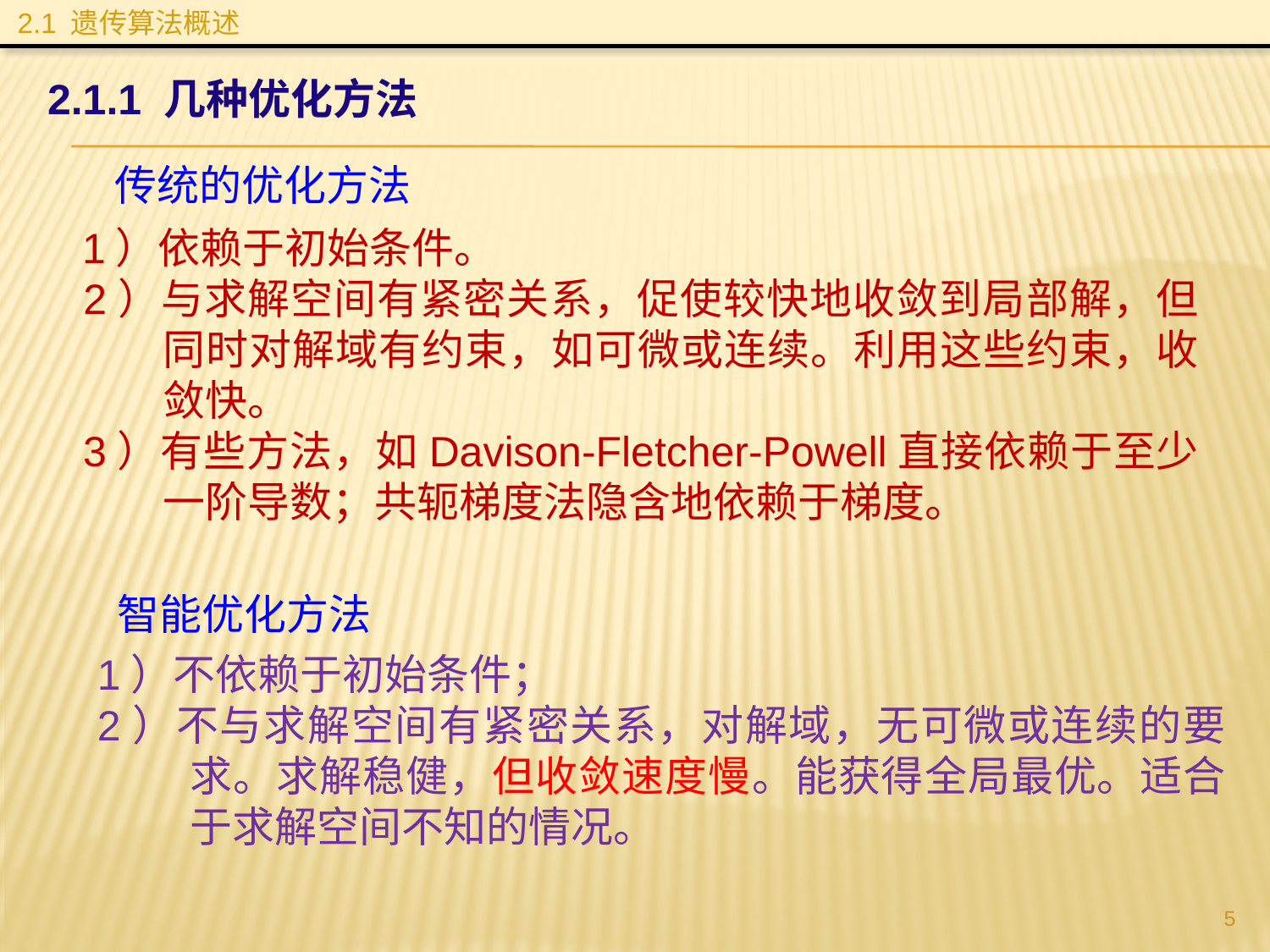

2.1 遗传算法概述

2.1.1 几种优化方法
传统的优化方法

 1）依赖于初始条件。
 2）与求解空间有紧密关系，促使较快地收敛到局部解，但同时对解域有约束，如可微或连续。利用这些约束，收敛快。
 3）有些方法，如Davison-Fletcher-Powell直接依赖于至少一阶导数；共轭梯度法隐含地依赖于梯度。
智能优化方法

1）不依赖于初始条件；
2）不与求解空间有紧密关系，对解域，无可微或连续的要求。求解稳健，但收敛速度慢。能获得全局最优。适合于求解空间不知的情况。
5